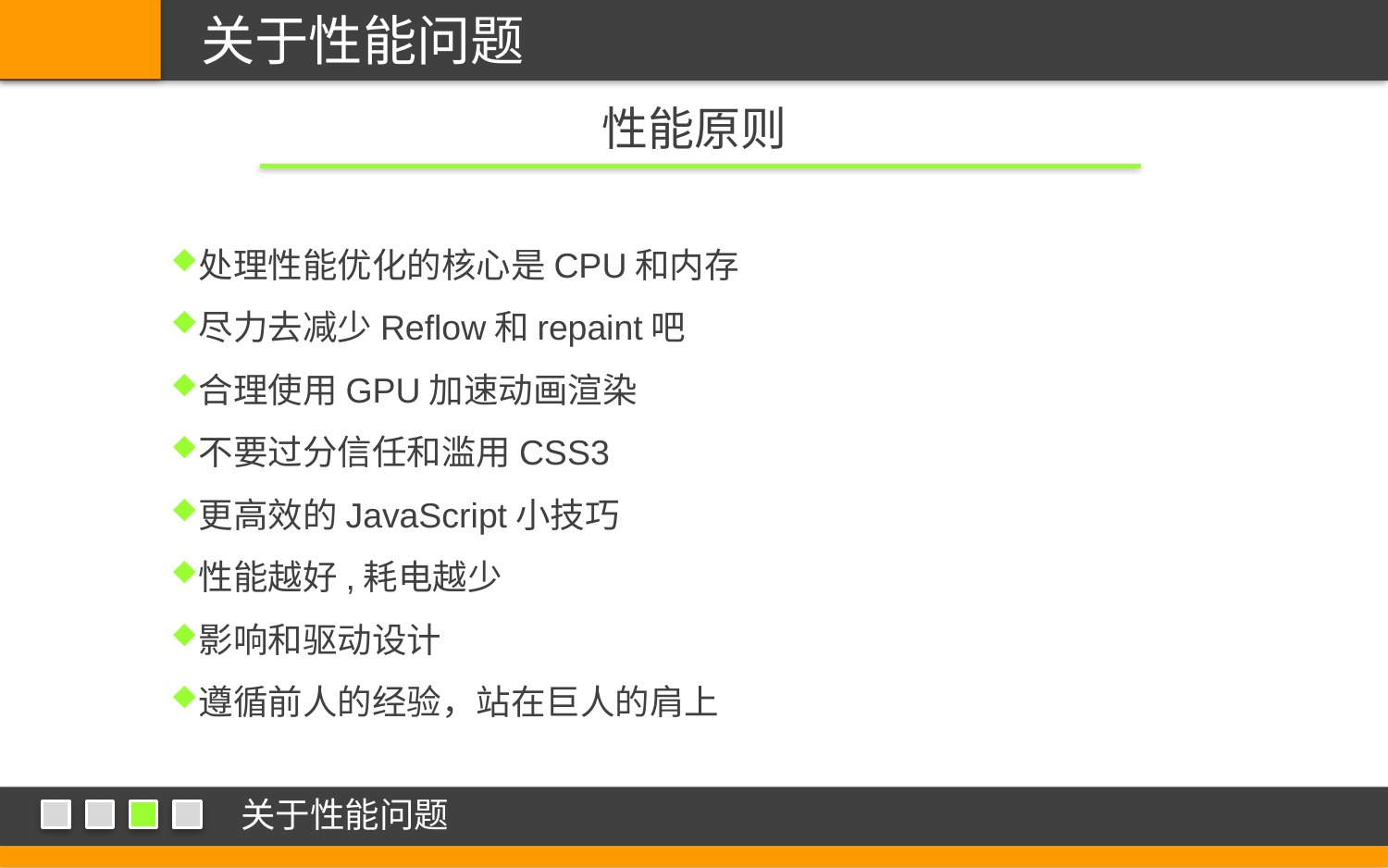

关于性能问题
性能原则
处理性能优化的核心是CPU和内存
尽力去减少Reflow和repaint吧
合理使用GPU加速动画渲染
不要过分信任和滥用CSS3
更高效的JavaScript小技巧
性能越好,耗电越少
影响和驱动设计
遵循前人的经验，站在巨人的肩上
关于性能问题